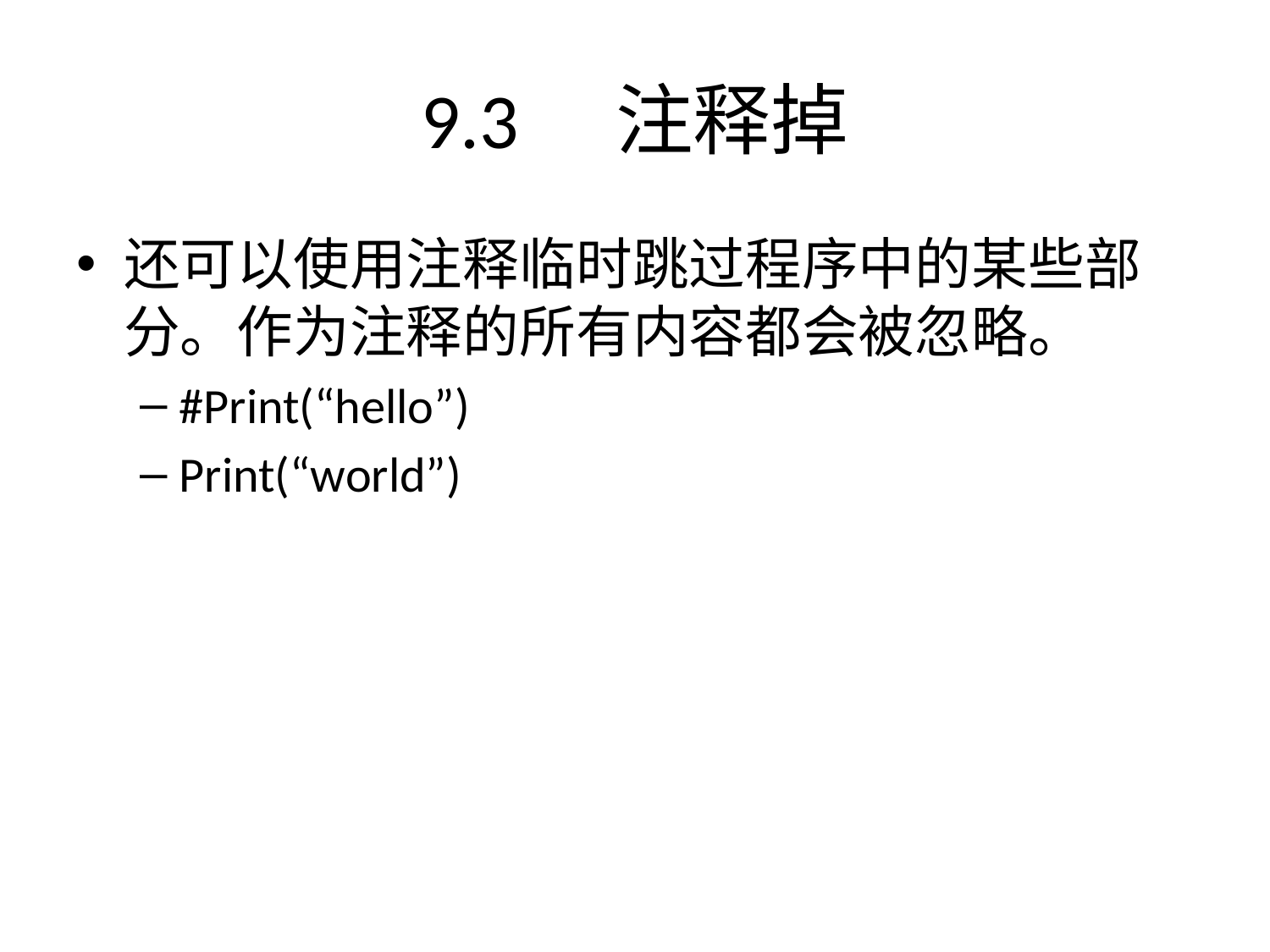

# 9.3　注释掉
还可以使用注释临时跳过程序中的某些部分。作为注释的所有内容都会被忽略。
#Print(“hello”)
Print(“world”)